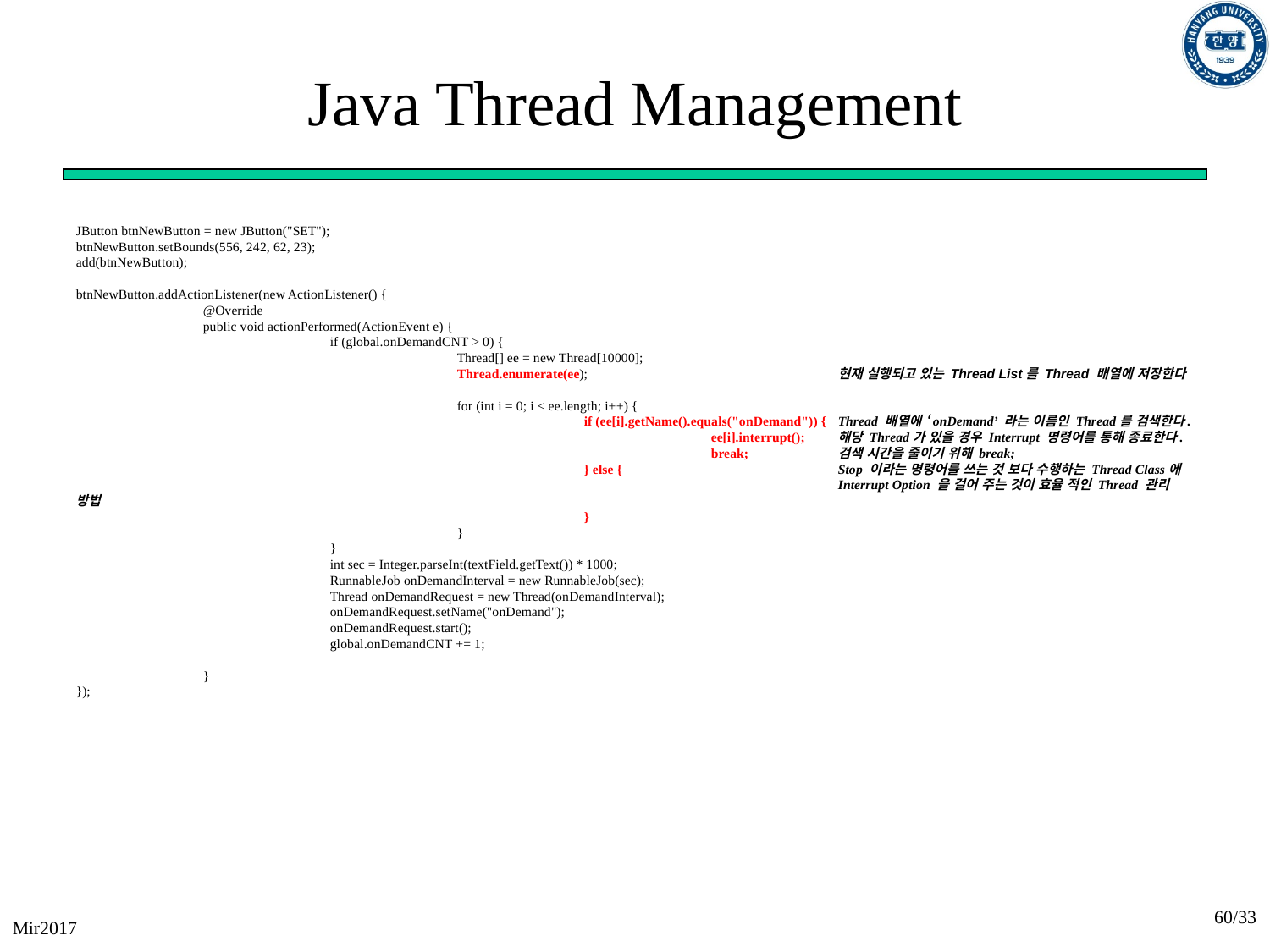

# Java Thread Management
JButton btnNewButton = new JButton("SET");
btnNewButton.setBounds(556, 242, 62, 23);
add(btnNewButton);

btnNewButton.addActionListener(new ActionListener() {
	@Override
	public void actionPerformed(ActionEvent e) {
		if (global.onDemandCNT > 0) {
			Thread[] ee = new Thread[10000];
			Thread.enumerate(ee);		현재 실행되고 있는 Thread List를 Thread 배열에 저장한다

			for (int i = 0; i < ee.length; i++) {
				if (ee[i].getName().equals("onDemand")) {	Thread 배열에 ‘onDemand’ 라는 이름인 Thread를 검색한다.
					ee[i].interrupt();	해당 Thread가 있을 경우 Interrupt 명령어를 통해 종료한다.
					break;	검색 시간을 줄이기 위해 break;
				} else {		Stop 이라는 명령어를 쓰는 것 보다 수행하는 Thread Class에 						Interrupt Option 을 걸어 주는 것이 효율 적인 Thread 관리 방법
				}
			}
		}
		int sec = Integer.parseInt(textField.getText()) * 1000;
		RunnableJob onDemandInterval = new RunnableJob(sec);
		Thread onDemandRequest = new Thread(onDemandInterval);
		onDemandRequest.setName("onDemand");
		onDemandRequest.start();
		global.onDemandCNT += 1;

	}
});
60/33
Mir2017